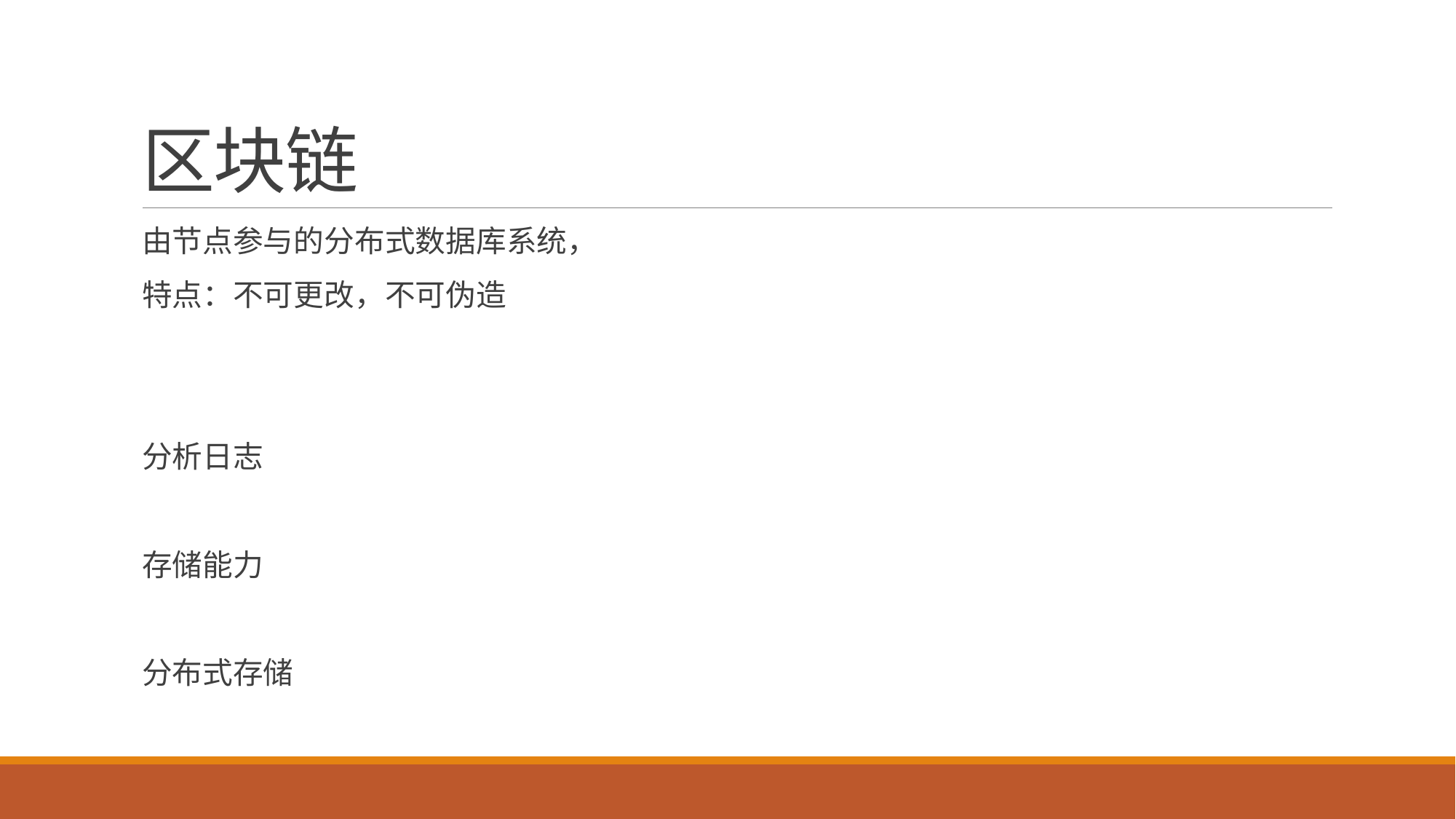

# 区块链
由节点参与的分布式数据库系统，
特点：不可更改，不可伪造

分析日志

存储能力

分布式存储